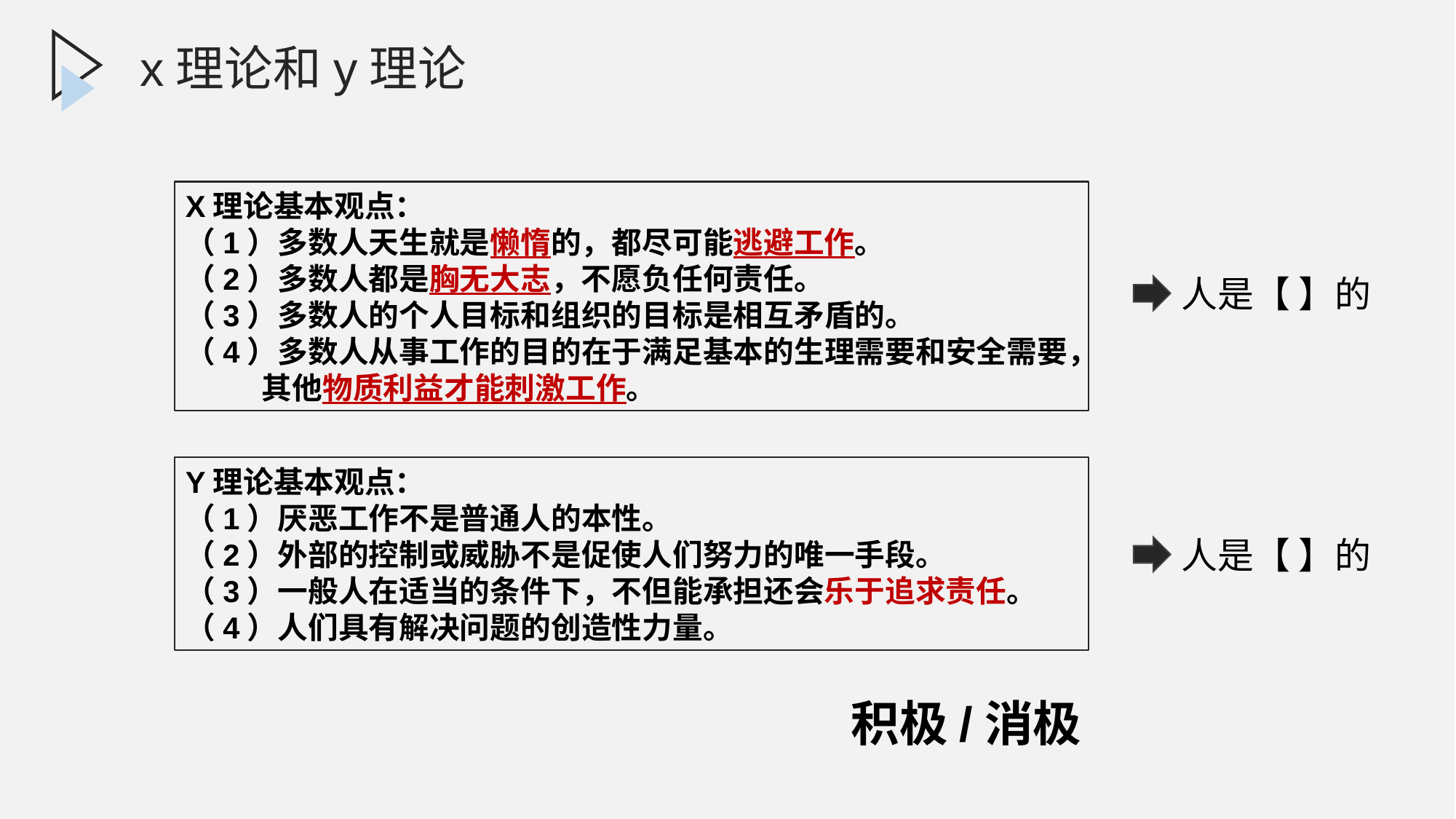

0.2.3.1第一阶段
x理论和y理论
X理论基本观点：
（1）多数人天生就是懒惰的，都尽可能逃避工作。
（2）多数人都是胸无大志，不愿负任何责任。
（3）多数人的个人目标和组织的目标是相互矛盾的。
（4）多数人从事工作的目的在于满足基本的生理需要和安全需要，
          其他物质利益才能刺激工作。
人是【 】的

Y理论基本观点：
（1）厌恶工作不是普通人的本性。
（2）外部的控制或威胁不是促使人们努力的唯一手段。
（3）一般人在适当的条件下，不但能承担还会乐于追求责任。
（4）人们具有解决问题的创造性力量。
人是【 】的

积极/消极